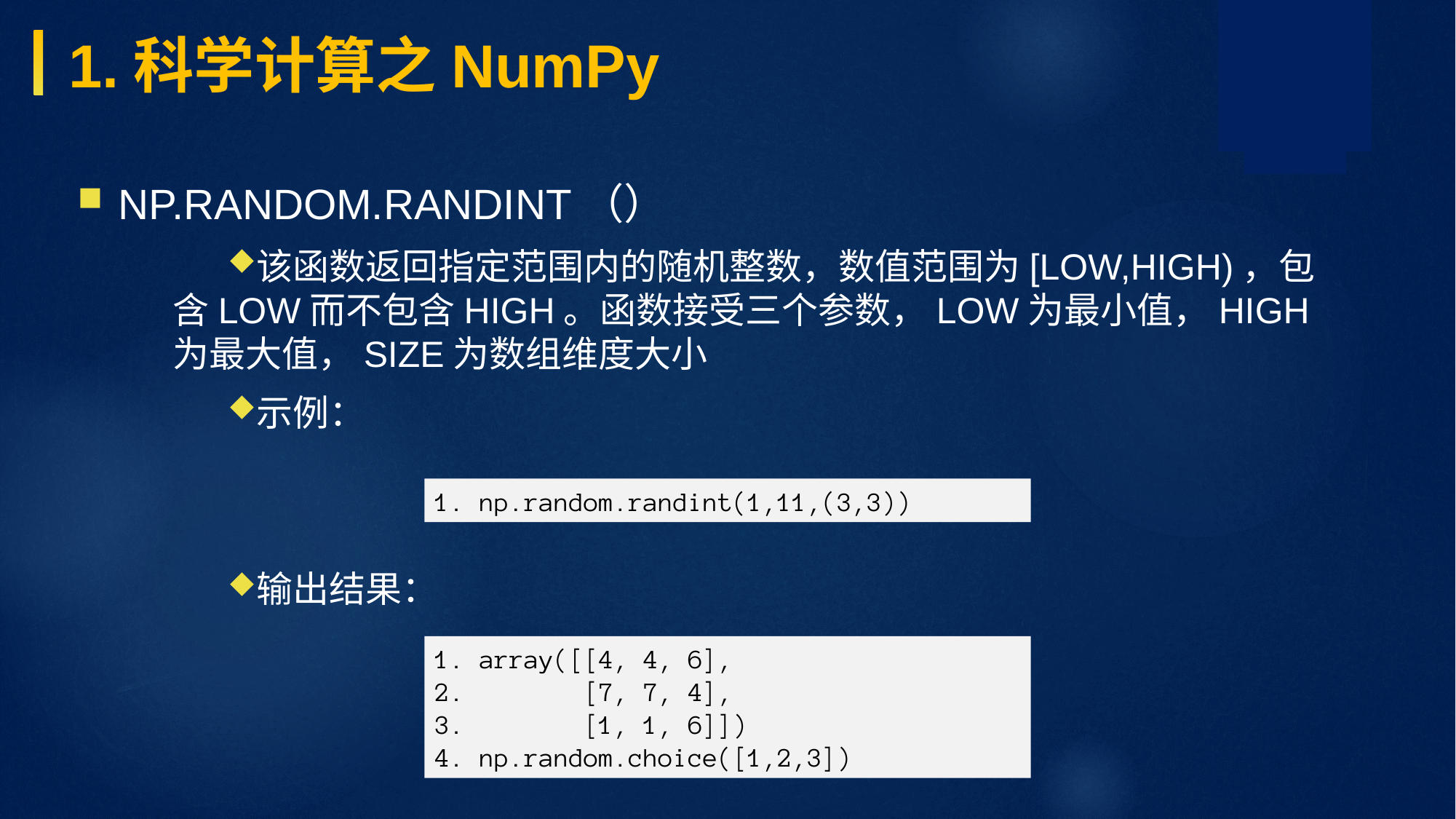

1.科学计算之NumPy
np.random.randint（）
该函数返回指定范围内的随机整数，数值范围为[low,high)，包含low而不包含high。函数接受三个参数，low为最小值，high为最大值，size为数组维度大小
示例：

输出结果：

1. np.random.randint(1,11,(3,3))
1. array([[4, 4, 6],    2.        [7, 7, 4],    3.        [1, 1, 6]])    4. np.random.choice([1,2,3])